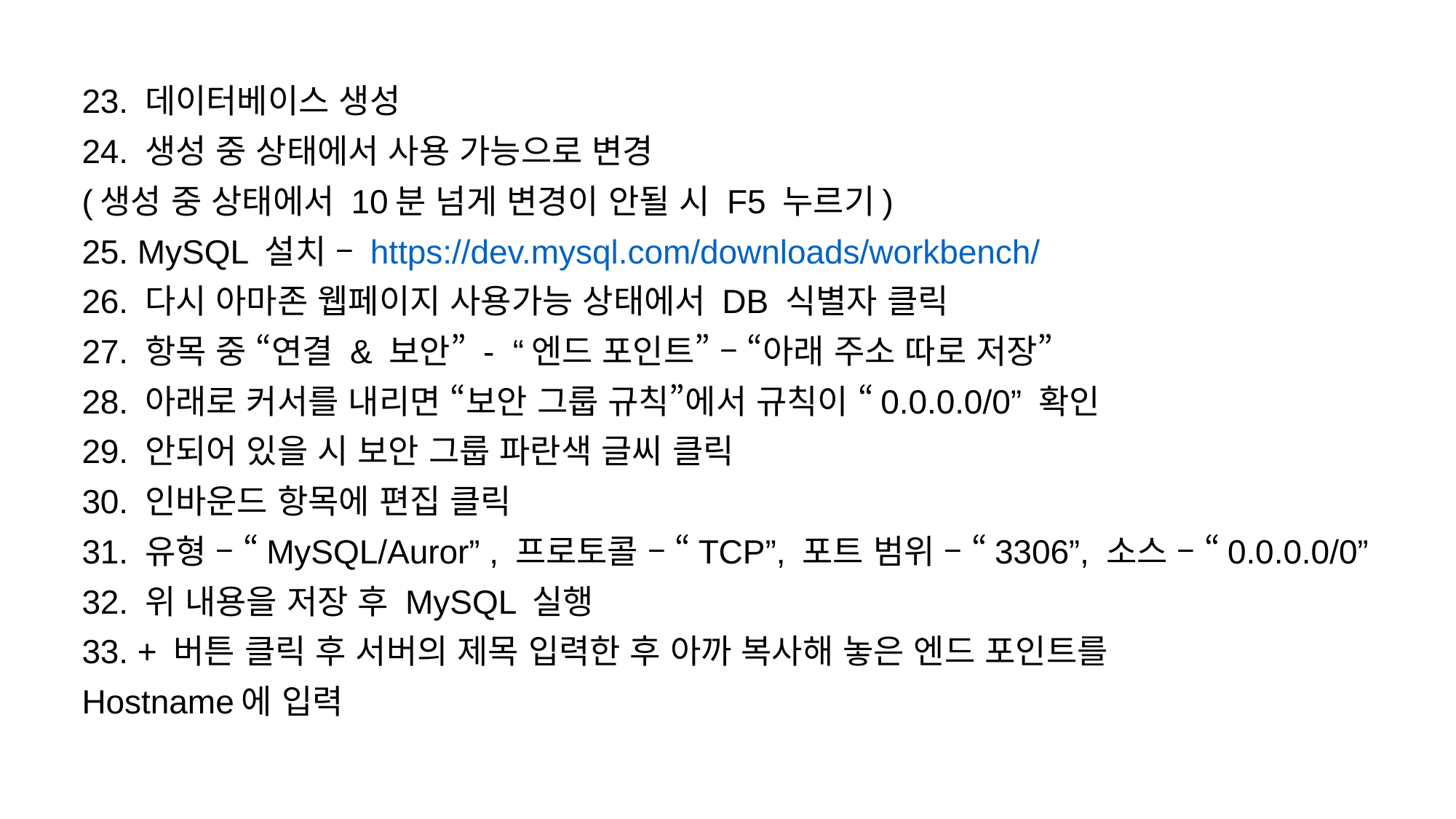

23. 데이터베이스 생성
24. 생성 중 상태에서 사용 가능으로 변경
(생성 중 상태에서 10분 넘게 변경이 안될 시 F5 누르기)
25. MySQL 설치 – https://dev.mysql.com/downloads/workbench/
26. 다시 아마존 웹페이지 사용가능 상태에서 DB 식별자 클릭
27. 항목 중 “연결 & 보안” -  “엔드 포인트” – “아래 주소 따로 저장”
28. 아래로 커서를 내리면 “보안 그룹 규칙”에서 규칙이 “0.0.0.0/0” 확인
29. 안되어 있을 시 보안 그룹 파란색 글씨 클릭
30. 인바운드 항목에 편집 클릭
31. 유형 – “MySQL/Auror” , 프로토콜 – “TCP”, 포트 범위 – “3306”, 소스 – “0.0.0.0/0”
32. 위 내용을 저장 후 MySQL 실행
33. + 버튼 클릭 후 서버의 제목 입력한 후 아까 복사해 놓은 엔드 포인트를
Hostname에 입력